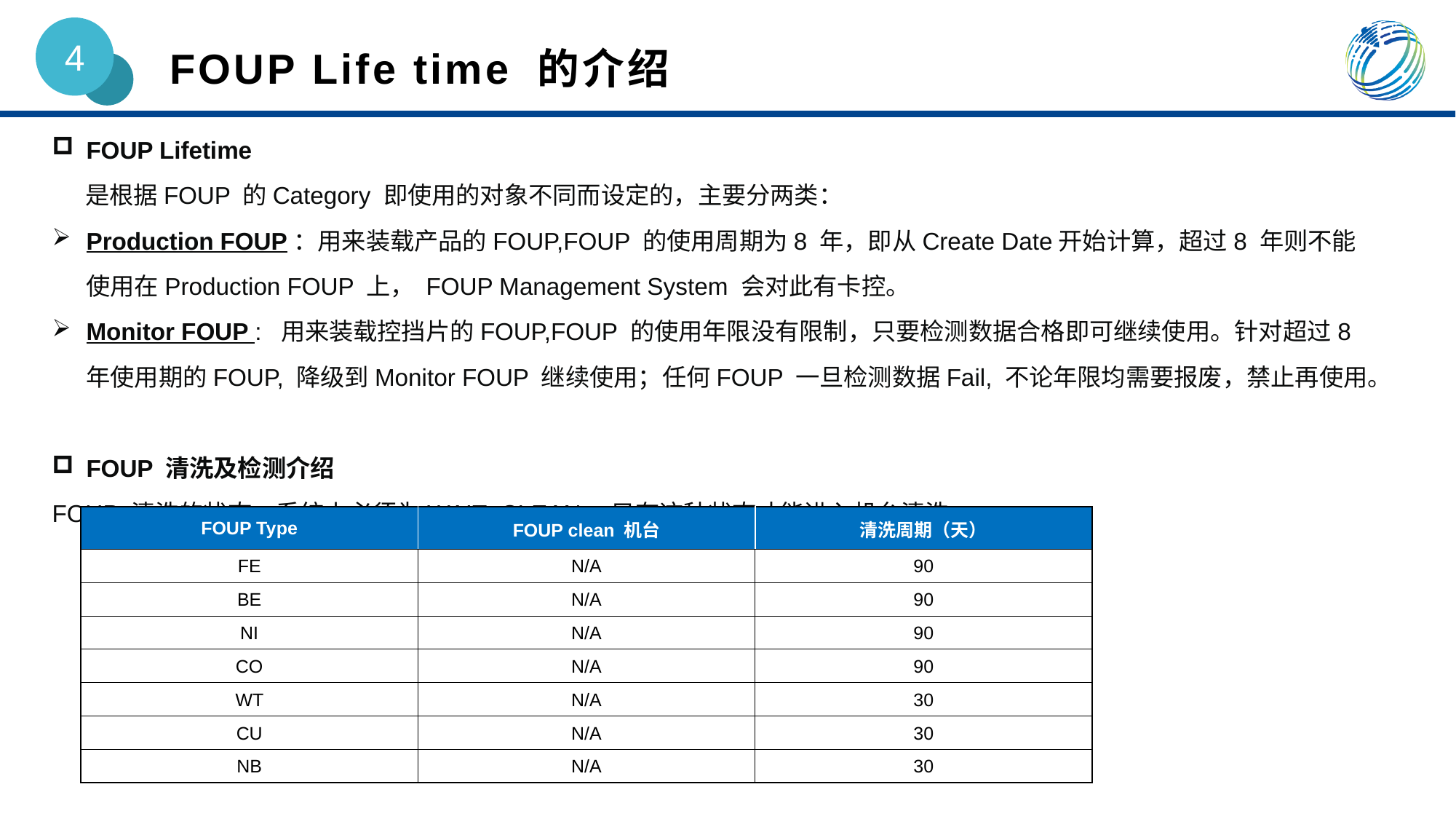

4

FOUP Life time 的介绍
FOUP Lifetime
     是根据FOUP 的Category 即使用的对象不同而设定的，主要分两类：
Production FOUP：用来装载产品的FOUP,FOUP 的使用周期为8 年，即从Create Date开始计算，超过8 年则不能使用在Production FOUP 上， FOUP Management System 会对此有卡控。
Monitor FOUP :  用来装载控挡片的FOUP,FOUP 的使用年限没有限制，只要检测数据合格即可继续使用。针对超过8 年使用期的FOUP, 降级到Monitor FOUP 继续使用；任何FOUP 一旦检测数据Fail, 不论年限均需要报废，禁止再使用。
FOUP 清洗及检测介绍
FOUP 清洗的状态，系统上必须为WAIT_CLEAN，只有这种状态才能进入机台清洗。
| FOUP Type | FOUP clean 机台 | 清洗周期（天） |
| --- | --- | --- |
| FE | N/A | 90 |
| BE | N/A | 90 |
| NI | N/A | 90 |
| CO | N/A | 90 |
| WT | N/A | 30 |
| CU | N/A | 30 |
| NB | N/A | 30 |